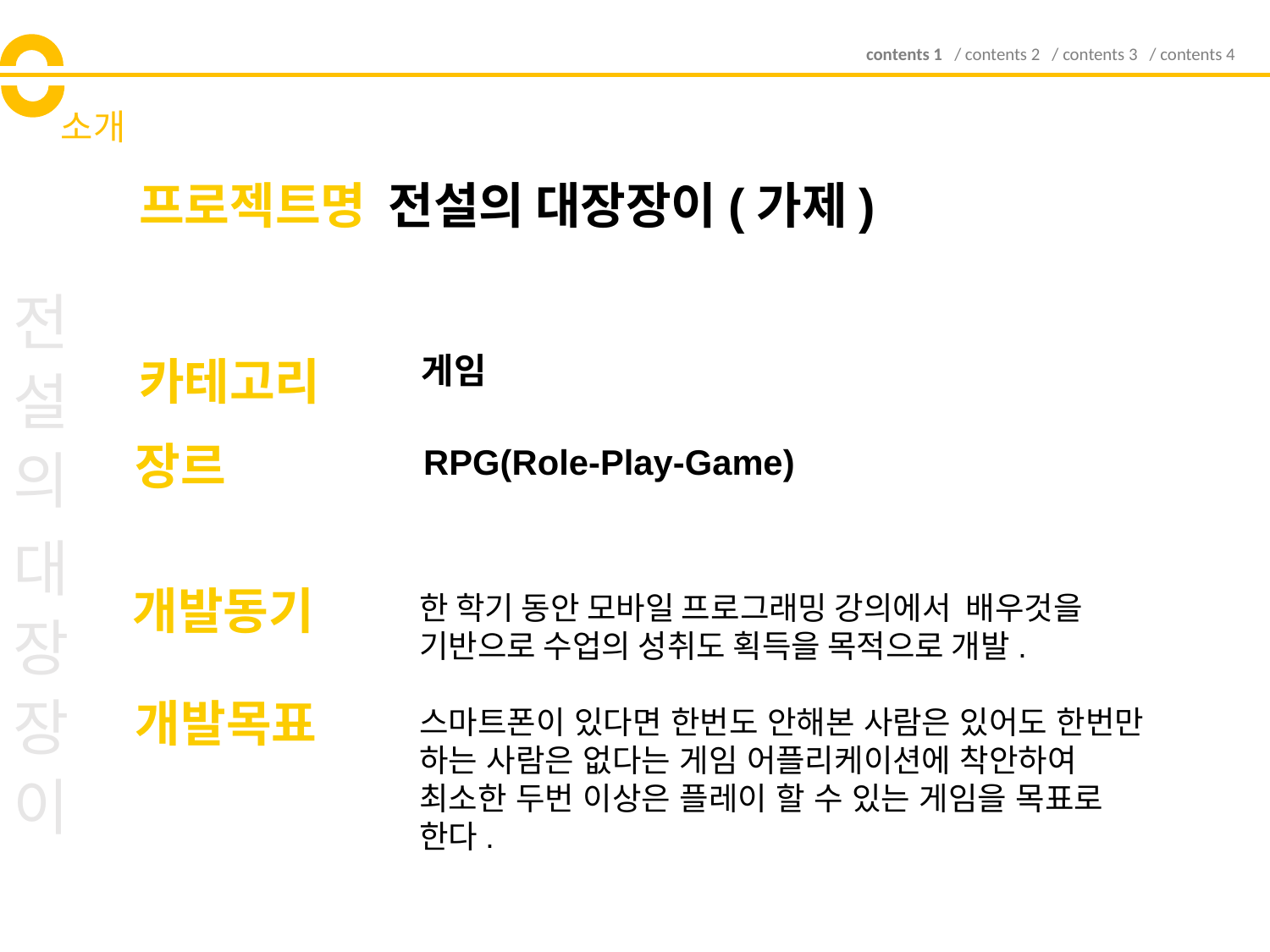

contents 1   / contents 2   / contents 3   / contents 4

# 소개
프로젝트명  전설의 대장장이(가제)
전설의
대장장이

게임
카테고리

장르
RPG(Role-Play-Game)
개발동기
한 학기 동안 모바일 프로그래밍 강의에서  배우것을 기반으로 수업의 성취도 획득을 목적으로 개발.

스마트폰이 있다면 한번도 안해본 사람은 있어도 한번만 하는 사람은 없다는 게임 어플리케이션에 착안하여 최소한 두번 이상은 플레이 할 수 있는 게임을 목표로 한다.
개발목표